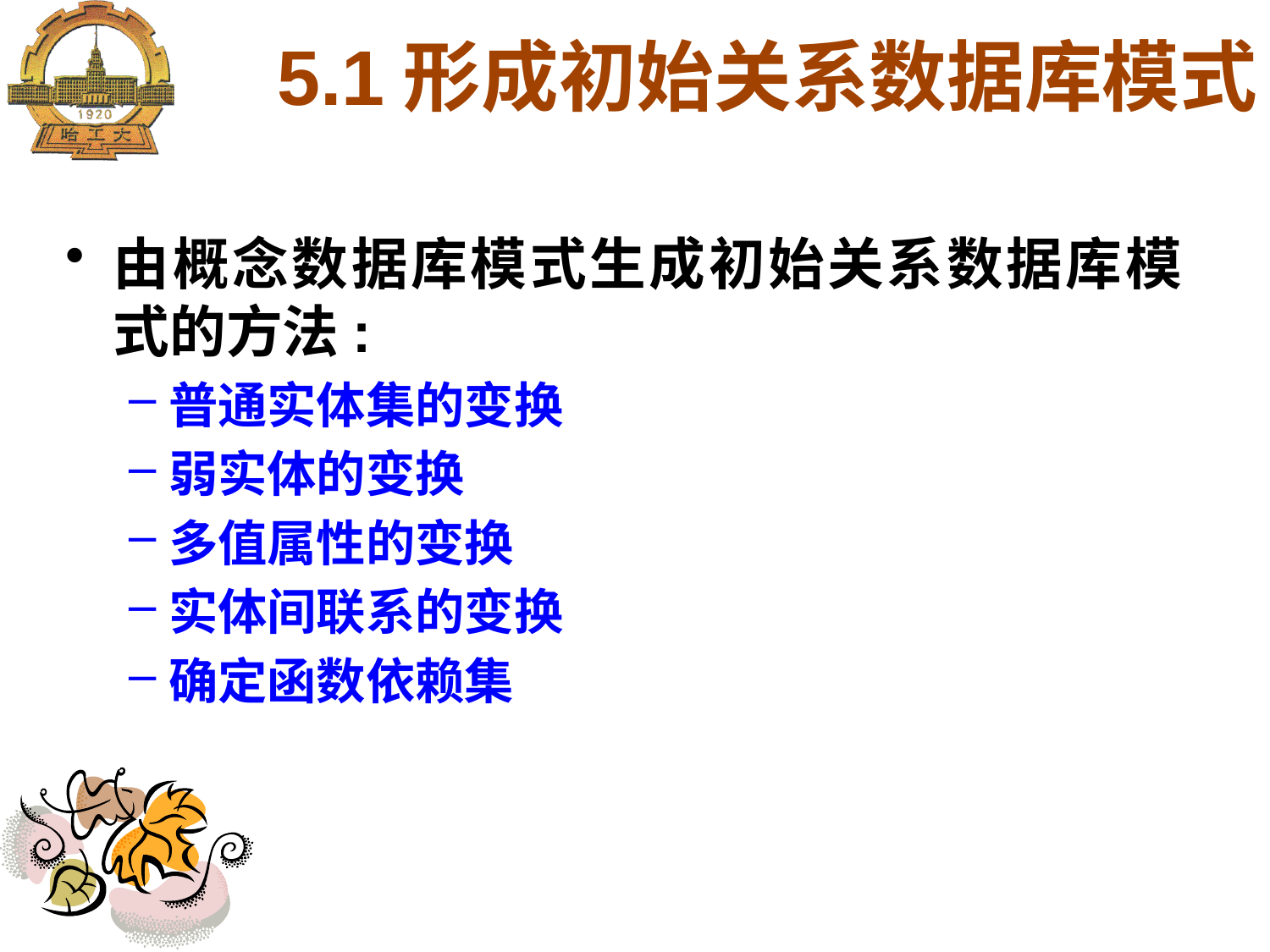

5.1形成初始关系数据库模式
由概念数据库模式生成初始关系数据库模式的方法:
普通实体集的变换
弱实体的变换
多值属性的变换
实体间联系的变换
确定函数依赖集